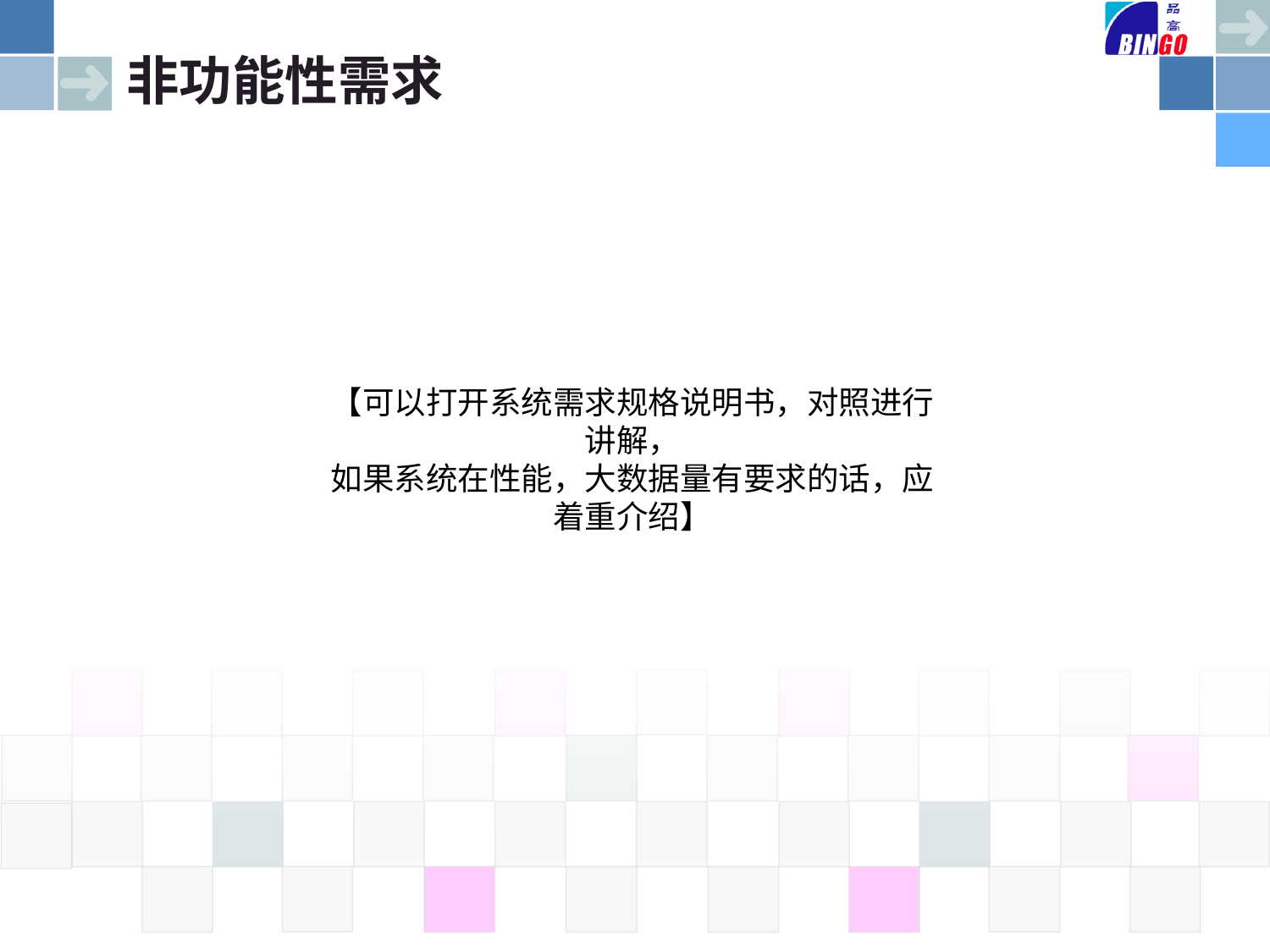

# 非功能性需求
【可以打开系统需求规格说明书，对照进行讲解，
如果系统在性能，大数据量有要求的话，应着重介绍】